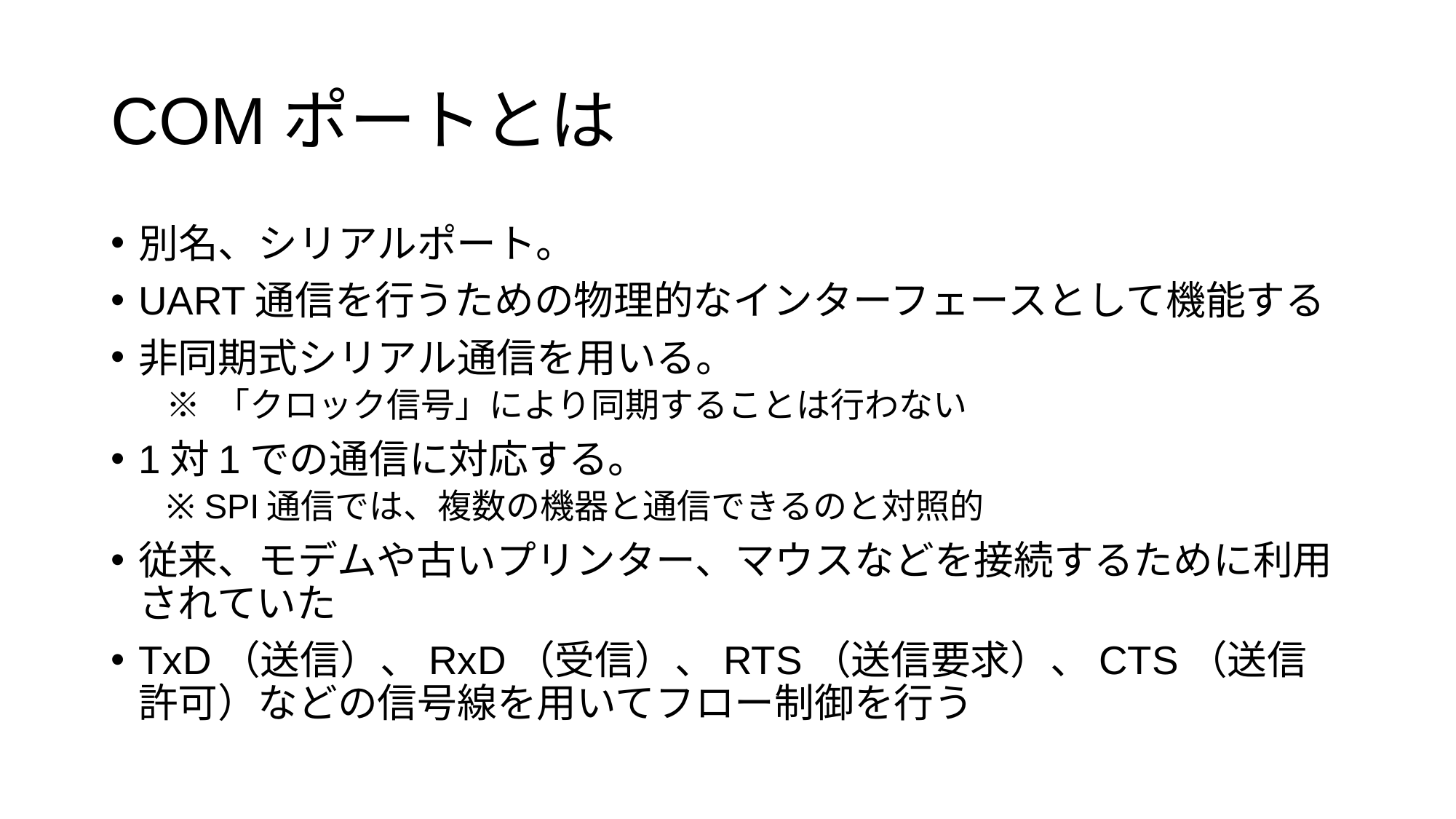

# COMポートとは
別名、シリアルポート。
UART通信を行うための物理的なインターフェースとして機能する
非同期式シリアル通信を用いる。
※ 「クロック信号」により同期することは行わない
1対1での通信に対応する。
※ SPI通信では、複数の機器と通信できるのと対照的
従来、モデムや古いプリンター、マウスなどを接続するために利用されていた
TxD（送信）、RxD（受信）、RTS（送信要求）、CTS（送信許可）などの信号線を用いてフロー制御を行う